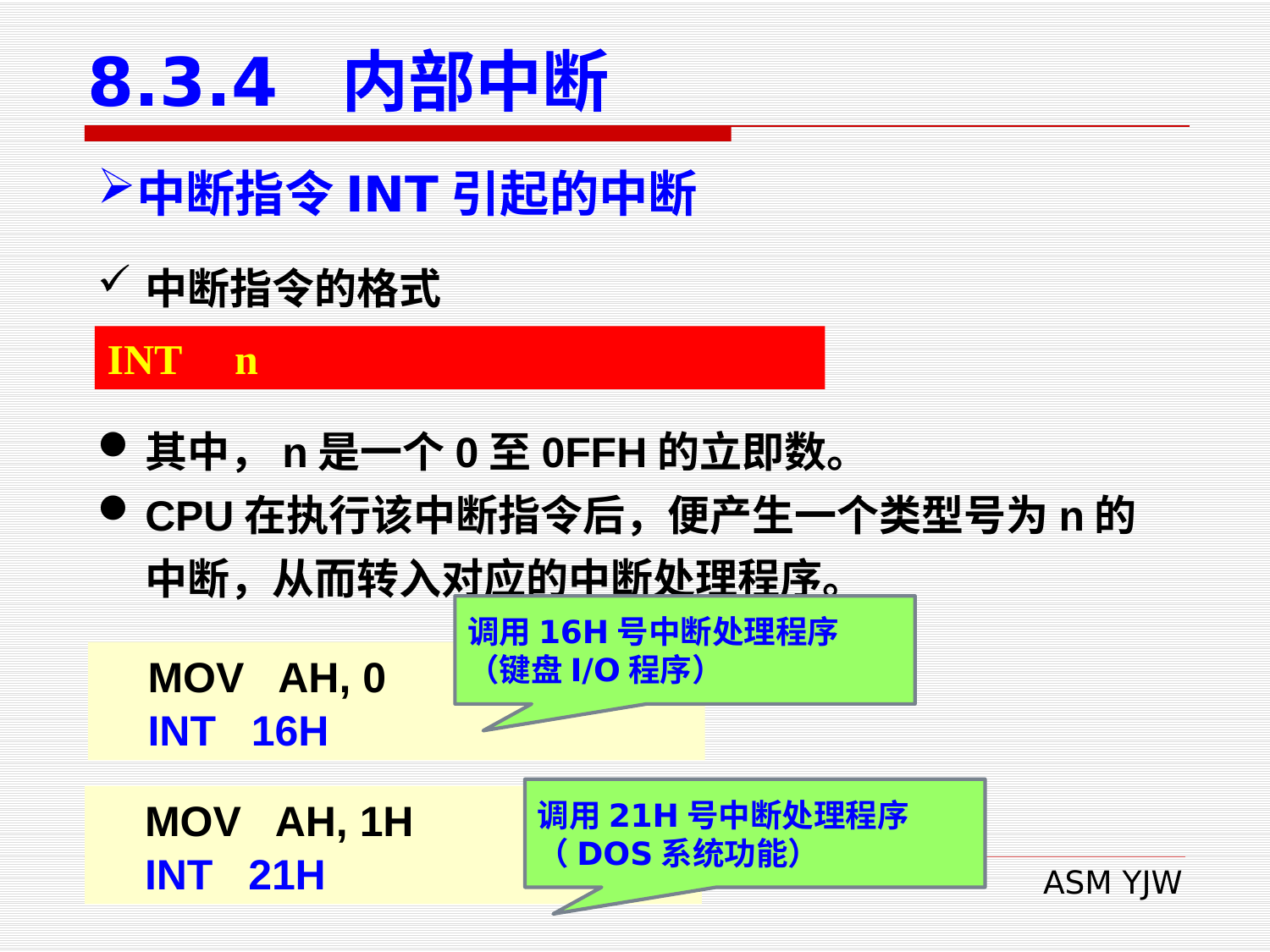

# 8.3.4  内部中断
中断指令INT引起的中断
中断指令的格式

INT     n
其中，n是一个0至0FFH的立即数。
CPU在执行该中断指令后，便产生一个类型号为n的中断，从而转入对应的中断处理程序。
调用16H号中断处理程序
（键盘I/O程序）
    MOV   AH, 0
    INT   16H
调用21H号中断处理程序
（DOS系统功能）
    MOV   AH, 1H
    INT   21H